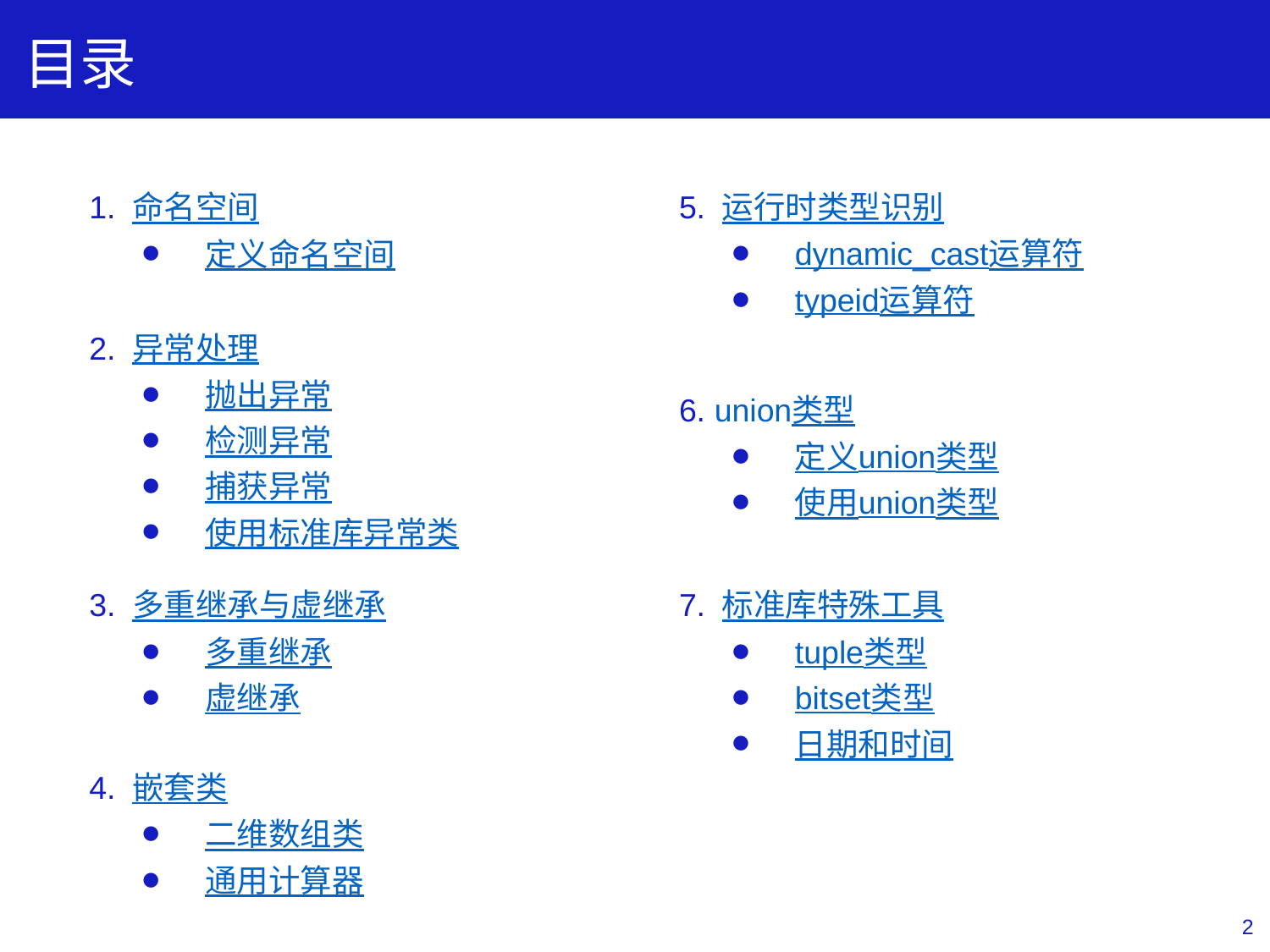

目录
1. 命名空间
定义命名空间
5. 运行时类型识别
dynamic_cast运算符
typeid运算符
2. 异常处理
抛出异常
检测异常
捕获异常
使用标准库异常类
6. union类型
定义union类型
使用union类型
3. 多重继承与虚继承
多重继承
虚继承
7. 标准库特殊工具
tuple类型
bitset类型
日期和时间
4. 嵌套类
二维数组类
通用计算器
2